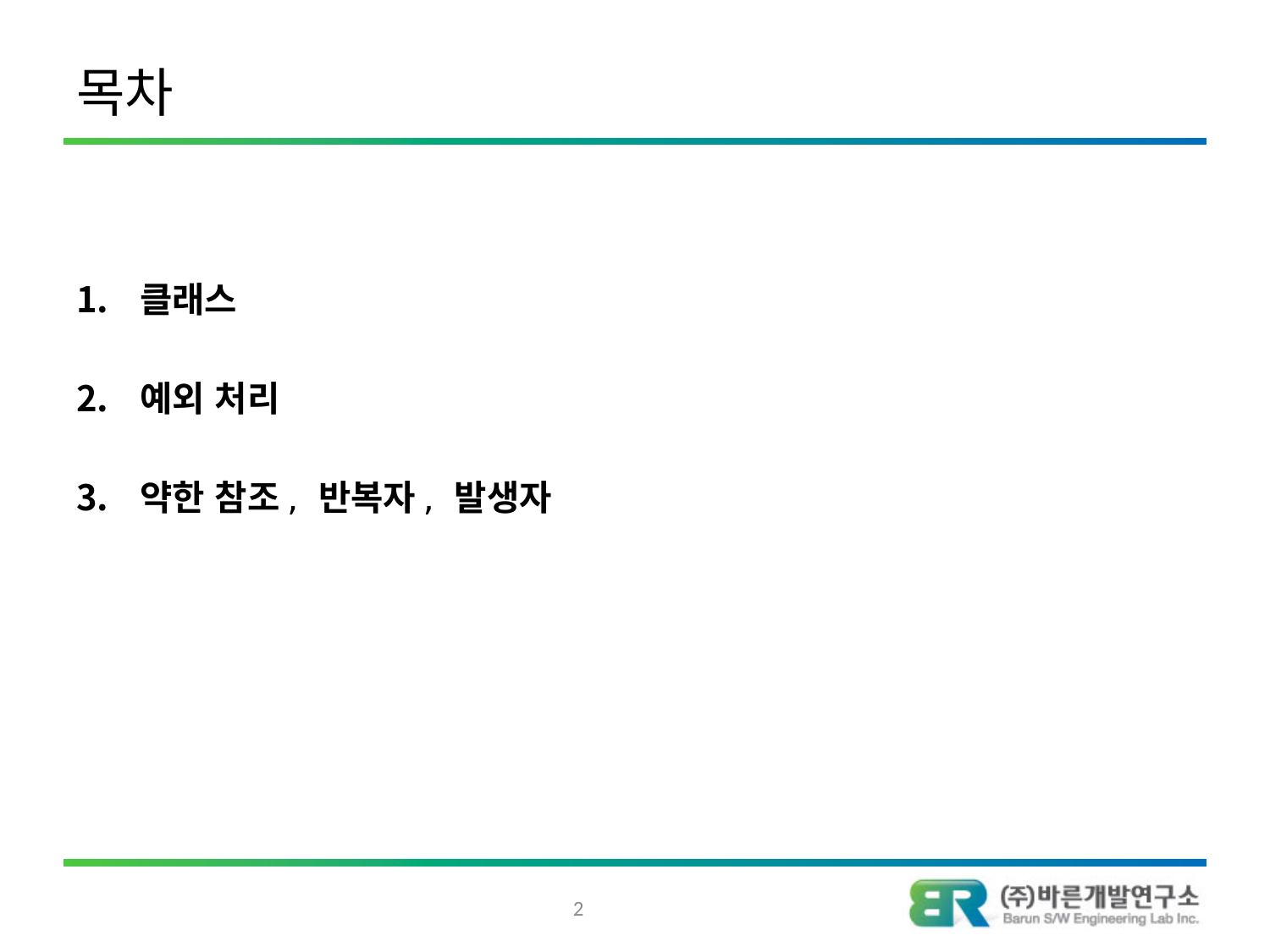

# 목차

클래스

예외 처리

약한 참조, 반복자, 발생자
2